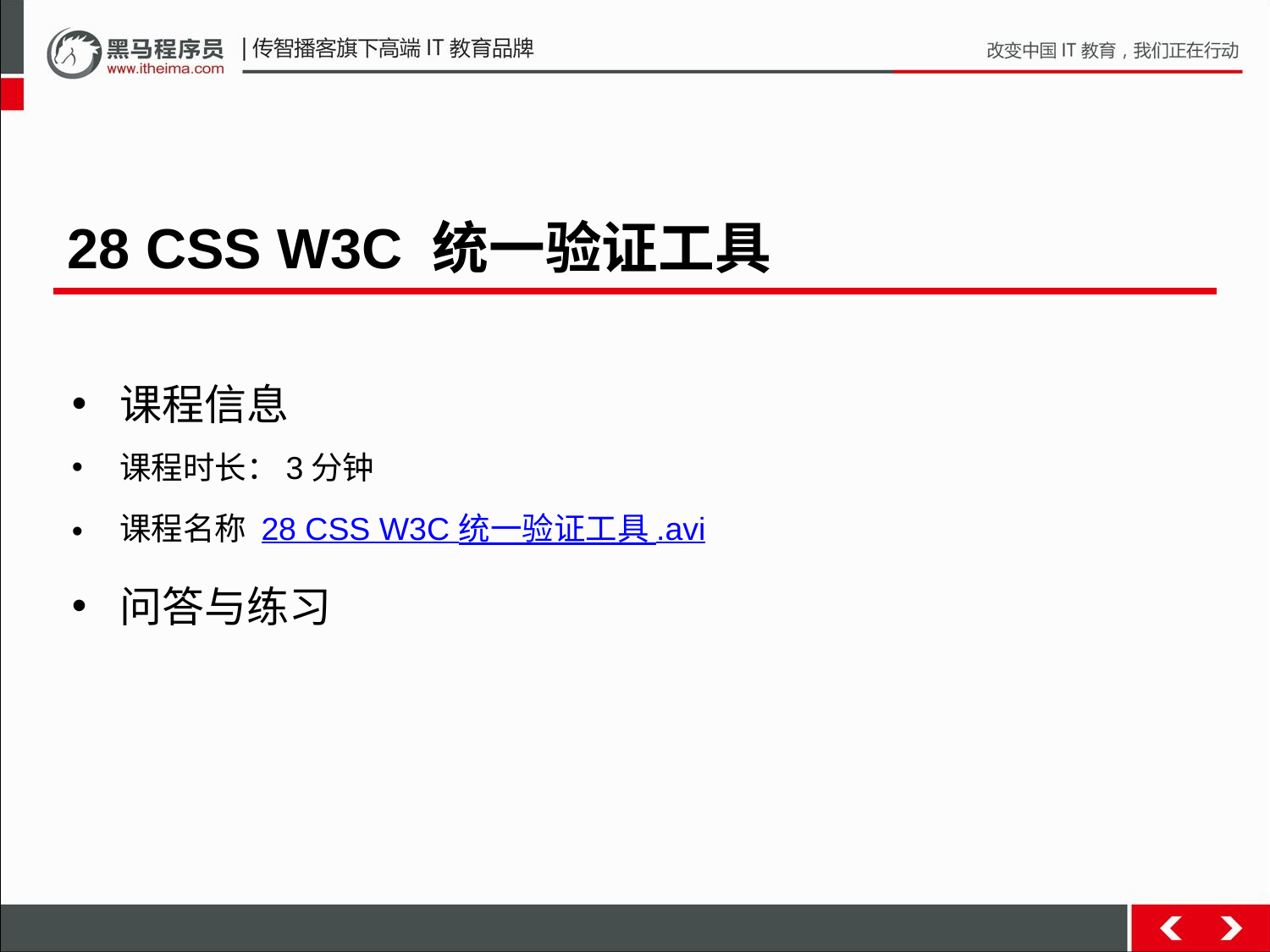

28 CSS W3C 统一验证工具
课程信息
课程时长：3分钟
课程名称 28 CSS W3C 统一验证工具 .avi
问答与练习